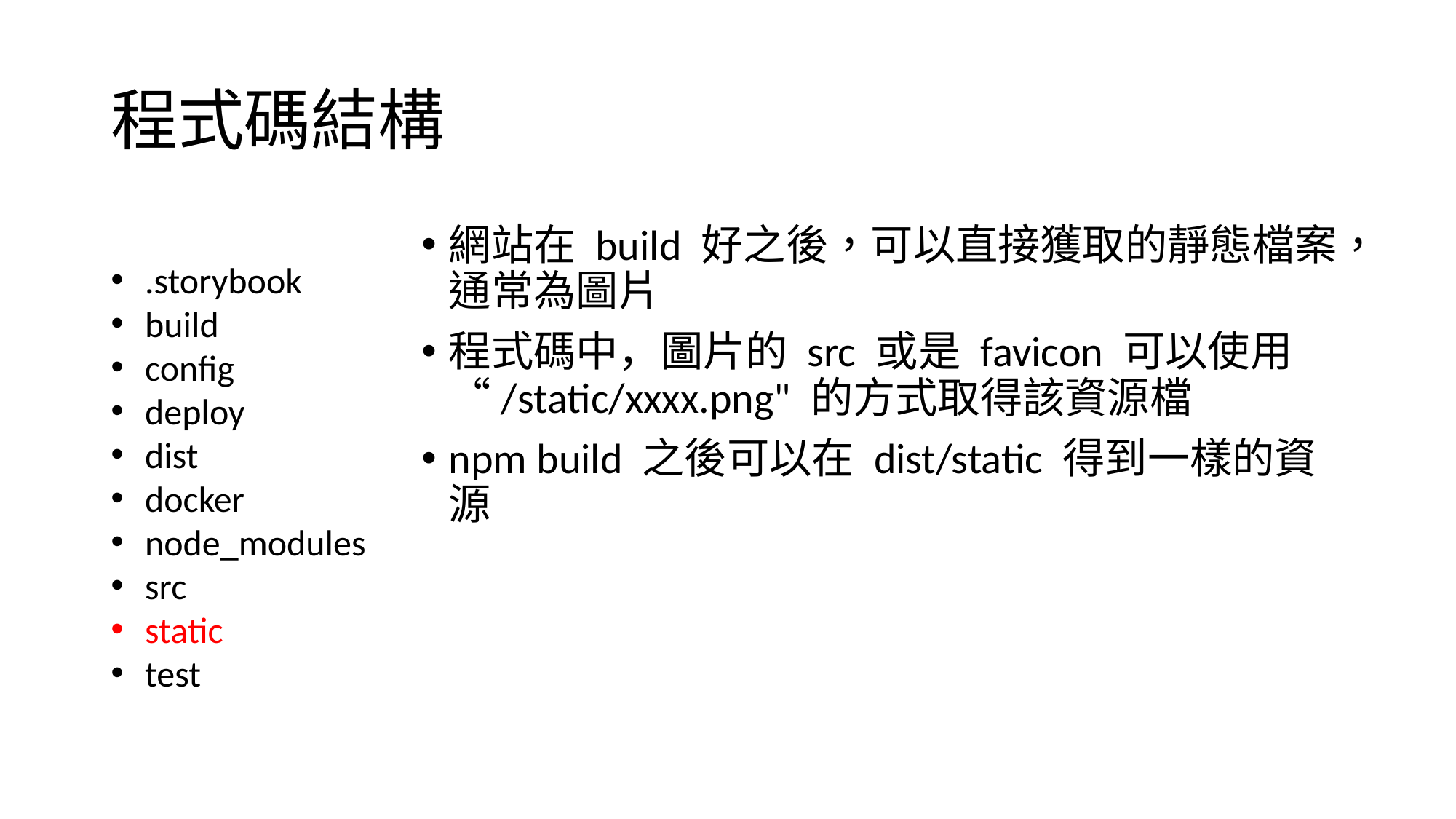

# 程式碼結構
網站在 build 好之後，可以直接獲取的靜態檔案，通常為圖片
程式碼中，圖片的 src 或是 favicon 可以使用
“/static/xxxx.png" 的方式取得該資源檔
npm build 之後可以在 dist/static 得到一樣的資源
.storybook
build
config
deploy
dist
docker
node_modules
src
static
test